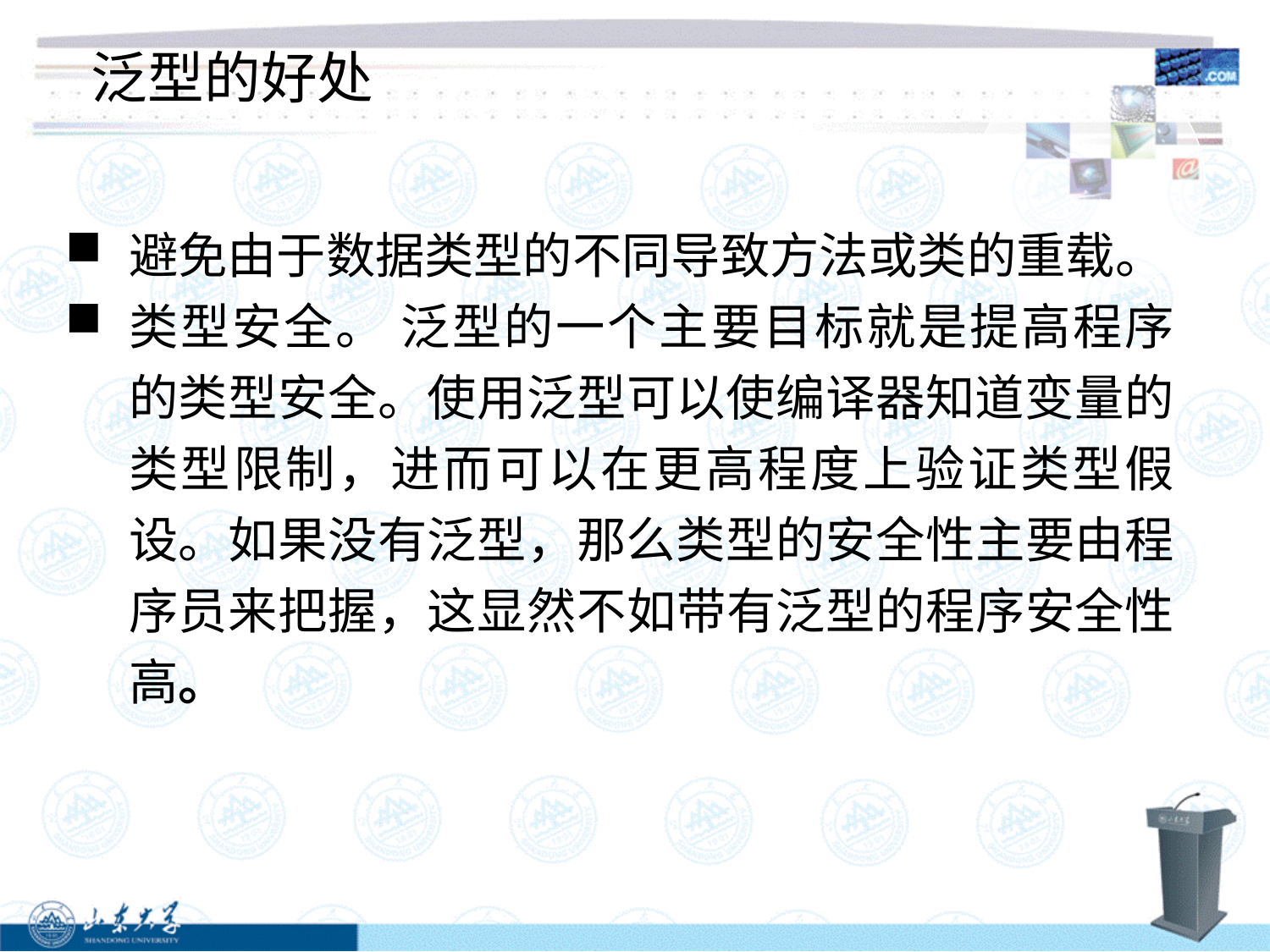

泛型的好处
避免由于数据类型的不同导致方法或类的重载。
类型安全。 泛型的一个主要目标就是提高程序的类型安全。使用泛型可以使编译器知道变量的类型限制，进而可以在更高程度上验证类型假设。如果没有泛型，那么类型的安全性主要由程序员来把握，这显然不如带有泛型的程序安全性高。